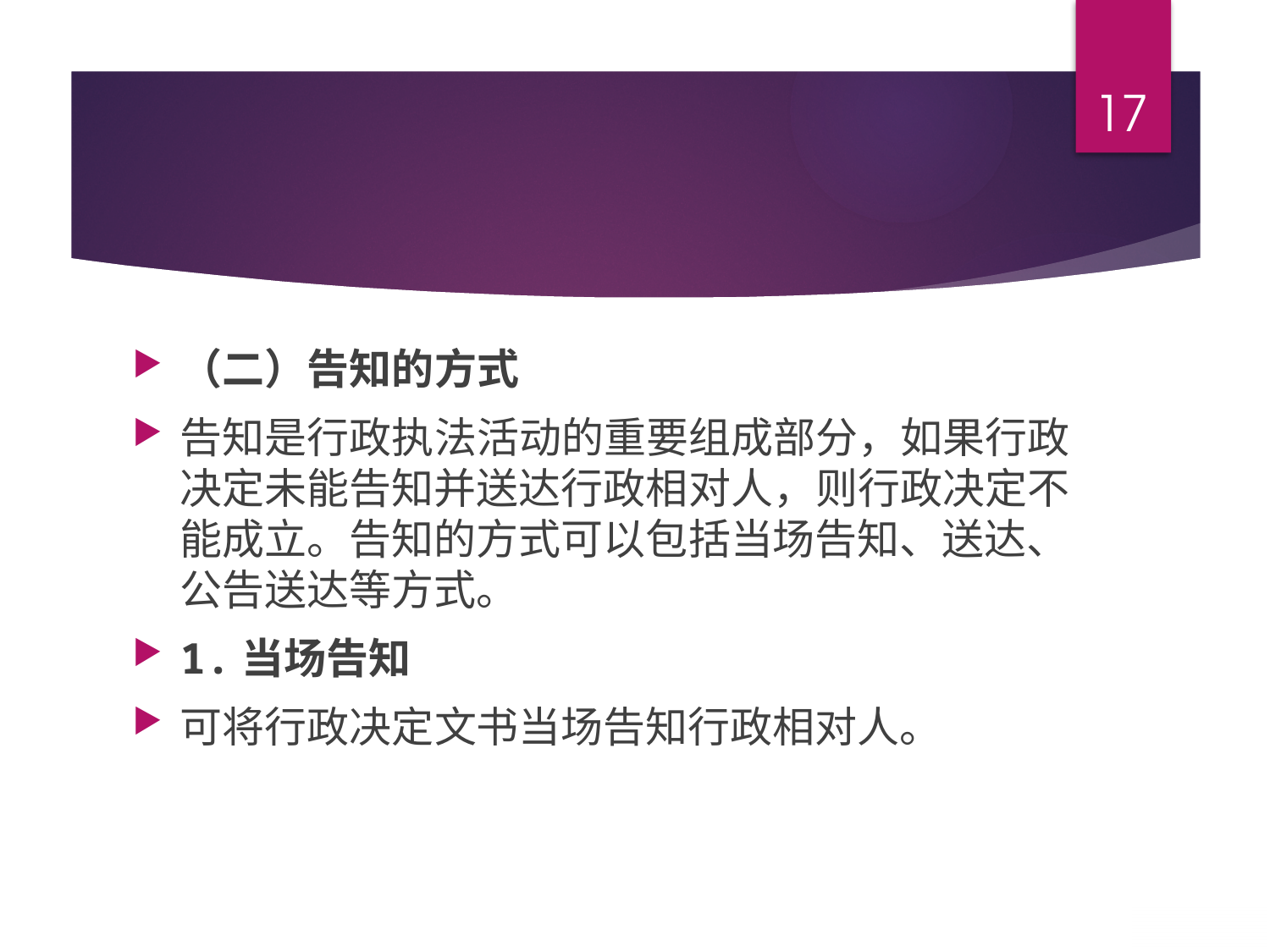

17
#
（二）告知的方式
告知是行政执法活动的重要组成部分，如果行政决定未能告知并送达行政相对人，则行政决定不能成立。告知的方式可以包括当场告知、送达、公告送达等方式。
1.当场告知
可将行政决定文书当场告知行政相对人。